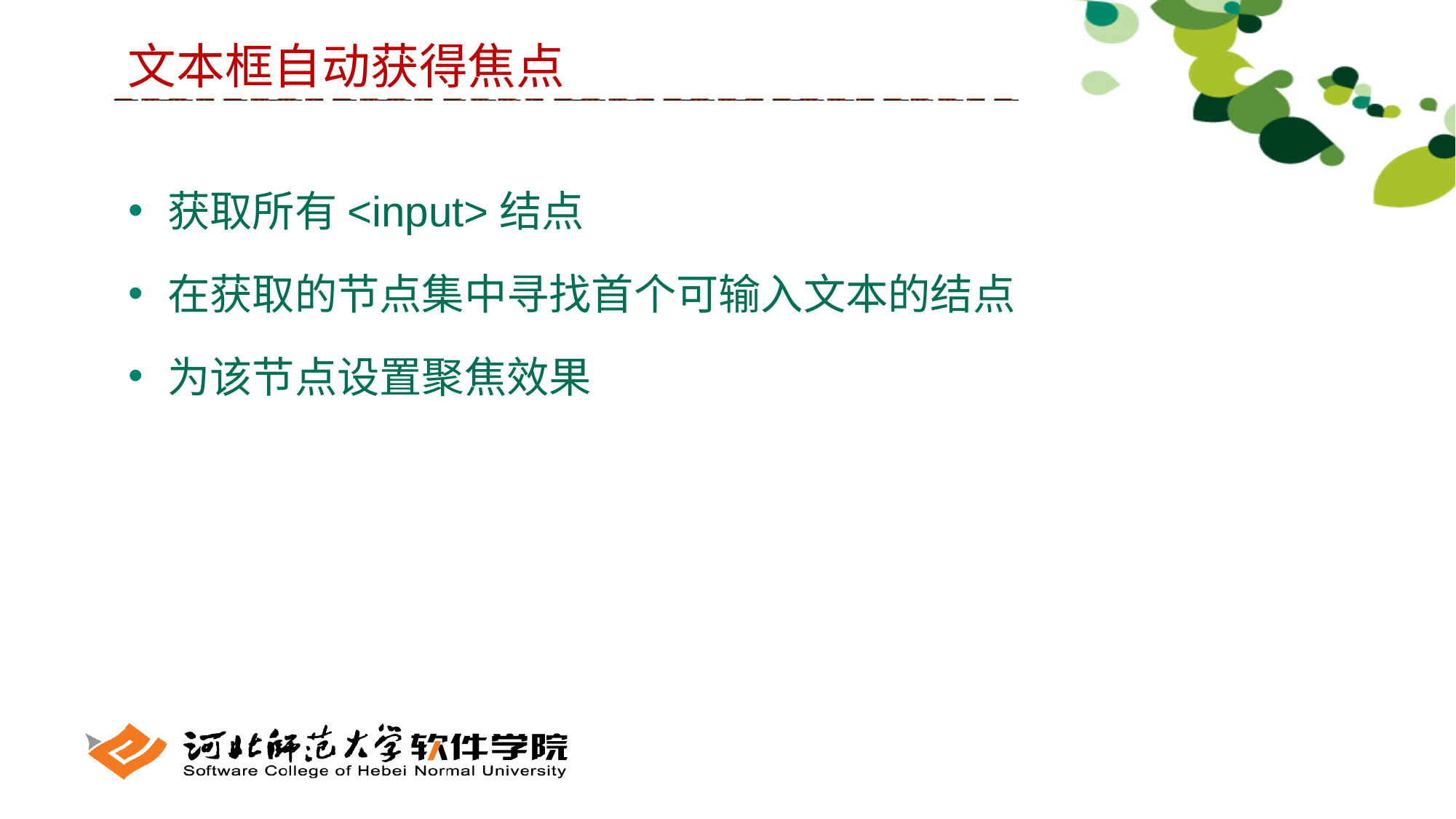

文本框自动获得焦点
 获取所有<input>结点
 在获取的节点集中寻找首个可输入文本的结点
 为该节点设置聚焦效果